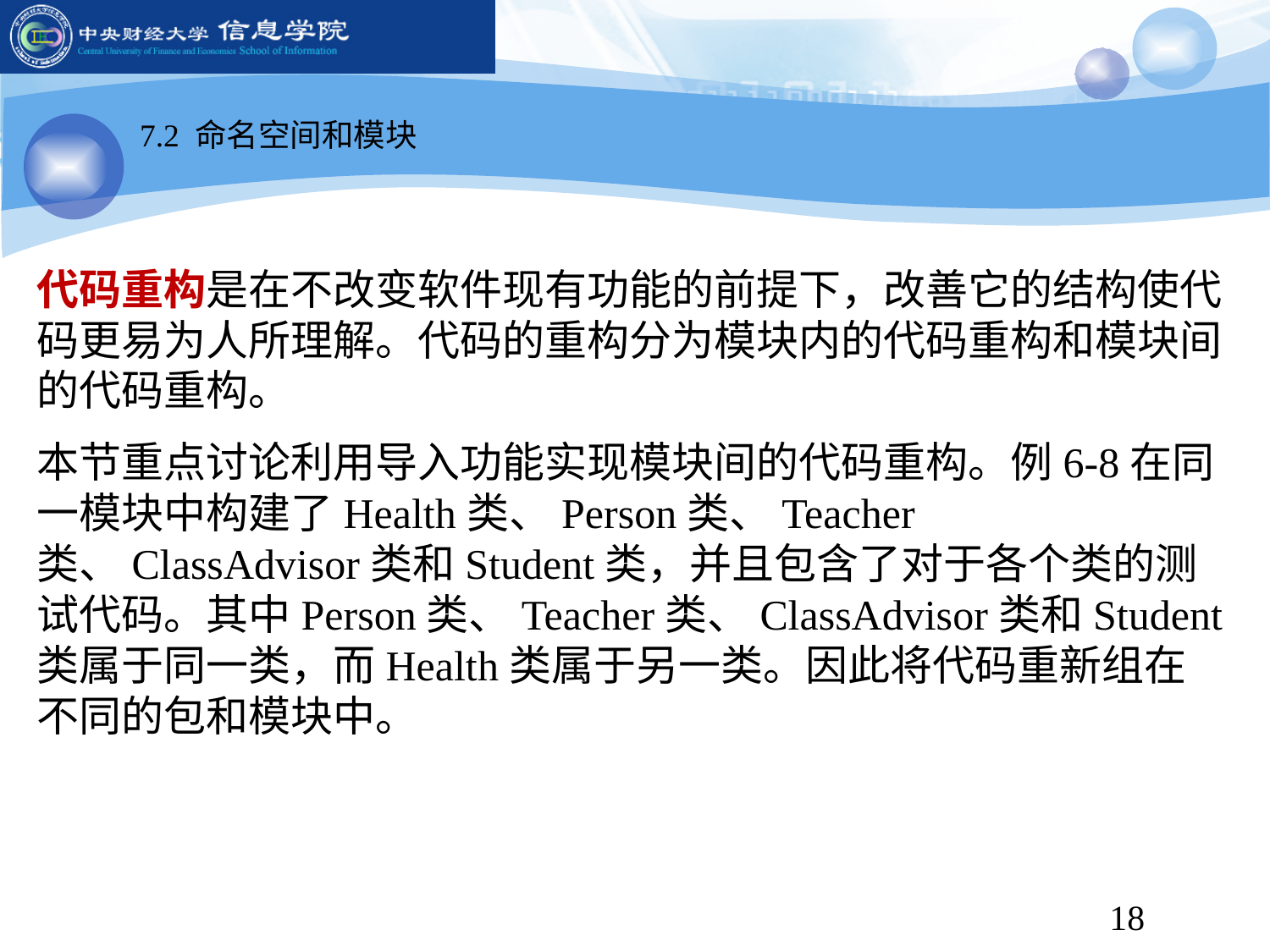

7.2 命名空间和模块

代码重构是在不改变软件现有功能的前提下，改善它的结构使代码更易为人所理解。代码的重构分为模块内的代码重构和模块间的代码重构。

本节重点讨论利用导入功能实现模块间的代码重构。例6-8在同一模块中构建了Health类、Person类、Teacher类、ClassAdvisor类和Student类，并且包含了对于各个类的测试代码。其中Person类、Teacher类、ClassAdvisor类和Student类属于同一类，而Health类属于另一类。因此将代码重新组在不同的包和模块中。